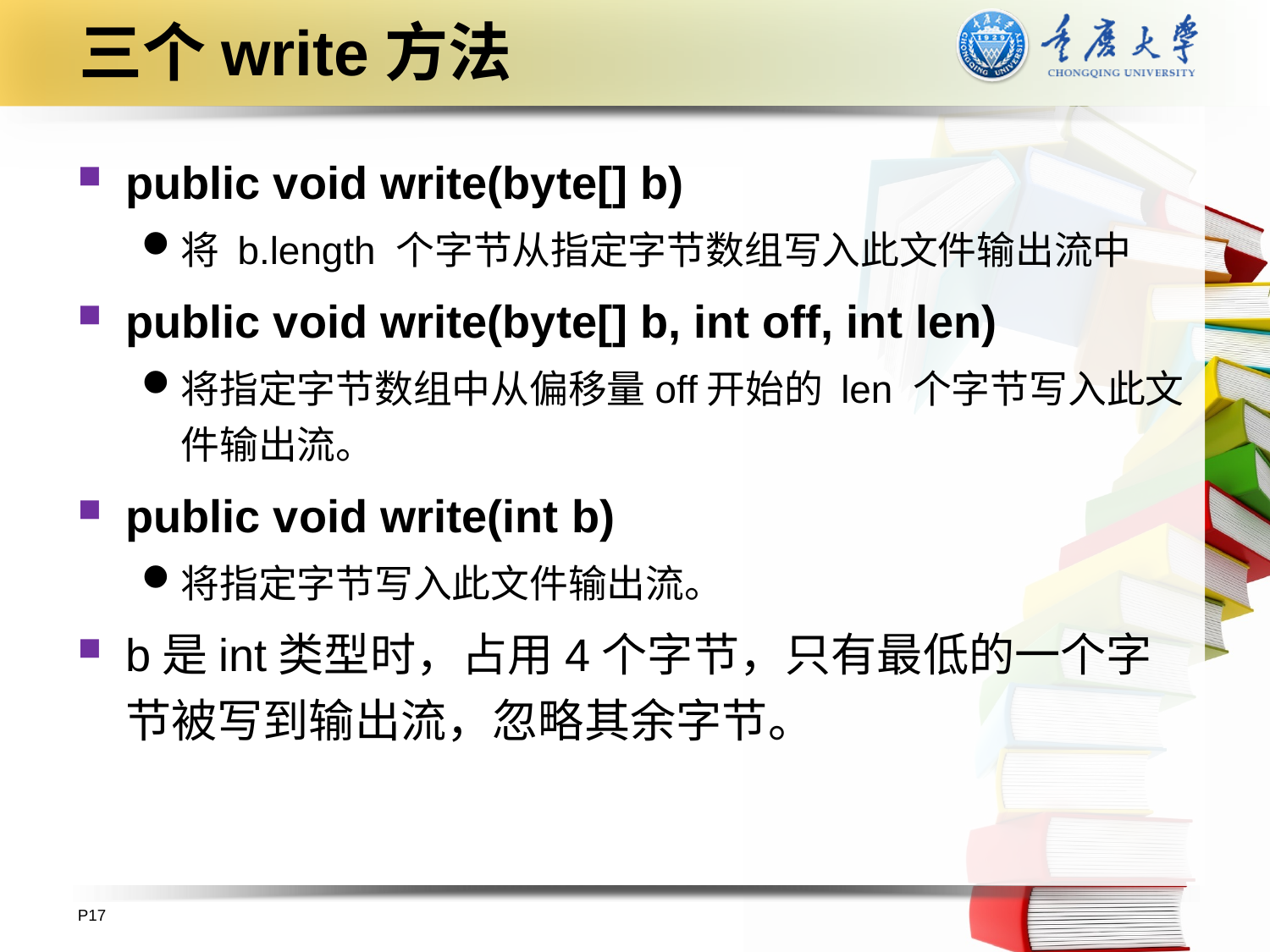

# 三个write方法
public void write(byte[] b)
将 b.length 个字节从指定字节数组写入此文件输出流中
public void write(byte[] b, int off, int len)
将指定字节数组中从偏移量off开始的 len 个字节写入此文件输出流。
public void write(int b)
将指定字节写入此文件输出流。
b是int类型时，占用4个字节，只有最低的一个字节被写到输出流，忽略其余字节。

P17